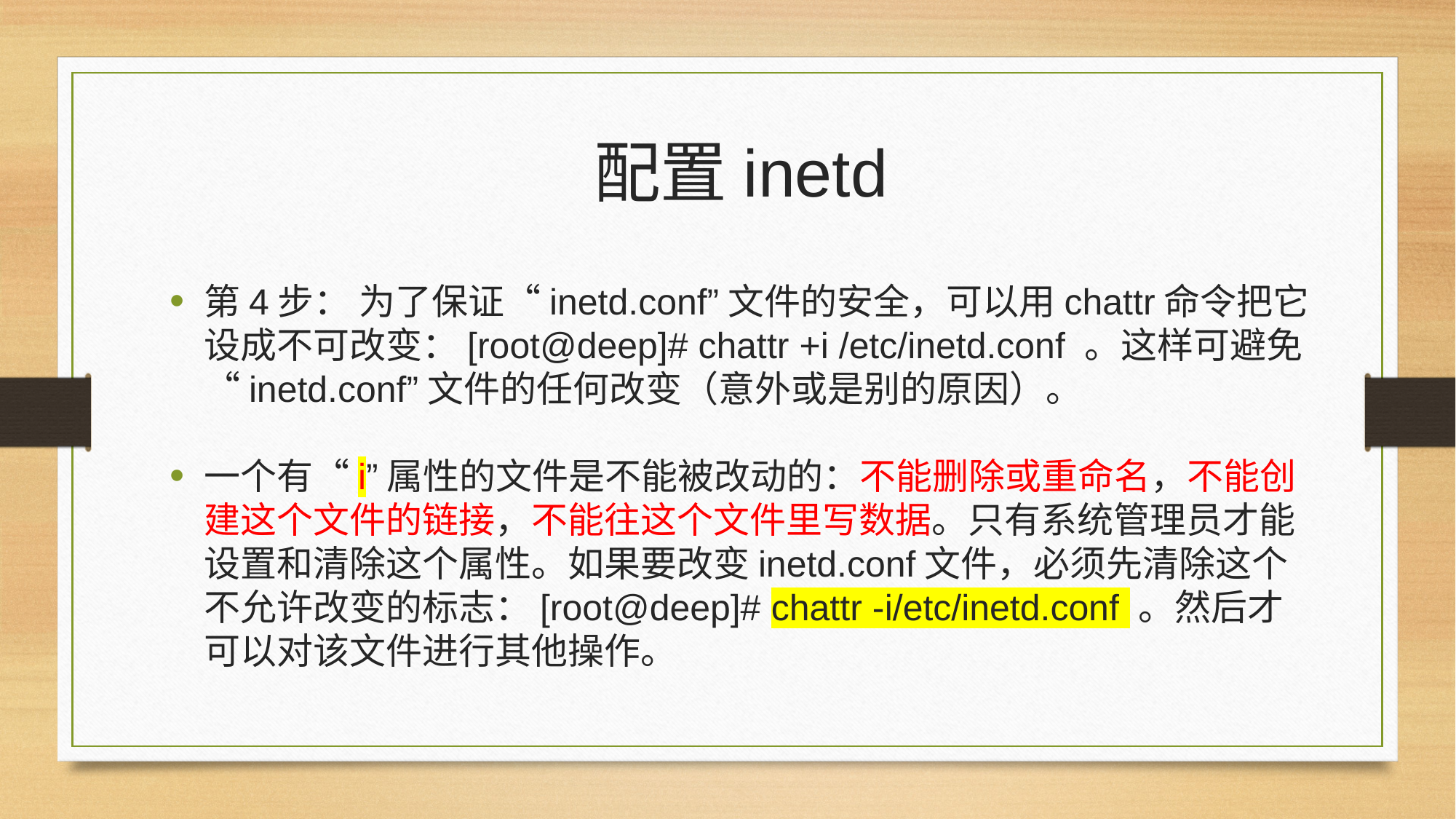

# 配置inetd
第4步： 为了保证“inetd.conf”文件的安全，可以用chattr命令把它设成不可改变：[root@deep]# chattr +i /etc/inetd.conf 。这样可避免“inetd.conf”文件的任何改变（意外或是别的原因）。

一个有“i”属性的文件是不能被改动的：不能删除或重命名，不能创建这个文件的链接，不能往这个文件里写数据。只有系统管理员才能设置和清除这个属性。如果要改变inetd.conf文件，必须先清除这个不允许改变的标志：[root@deep]# chattr -i/etc/inetd.conf 。然后才可以对该文件进行其他操作。